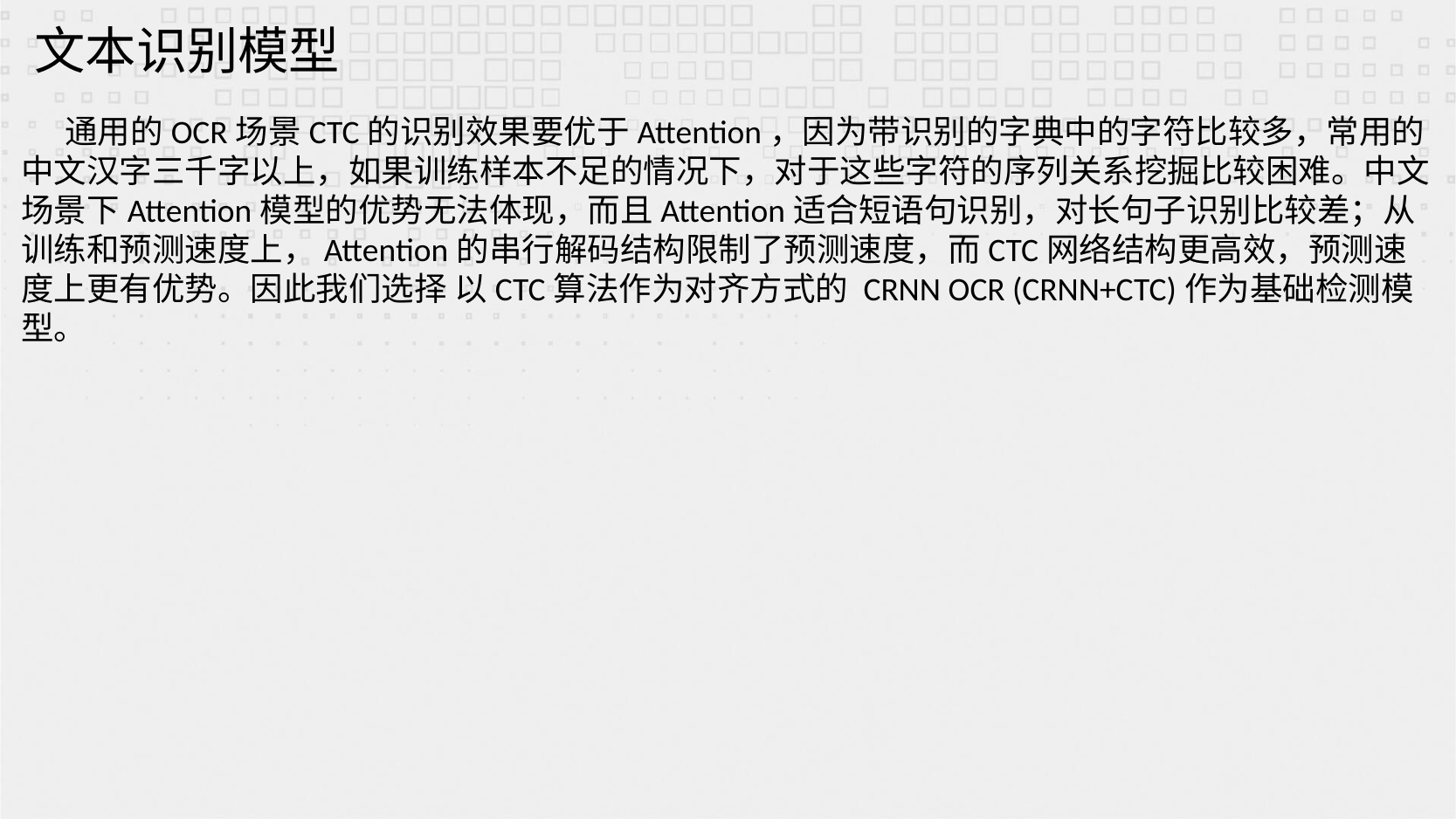

文本识别模型
通用的OCR场景CTC的识别效果要优于Attention，因为带识别的字典中的字符比较多，常用的中文汉字三千字以上，如果训练样本不足的情况下，对于这些字符的序列关系挖掘比较困难。中文场景下Attention模型的优势无法体现，而且Attention适合短语句识别，对长句子识别比较差；从训练和预测速度上，Attention的串行解码结构限制了预测速度，而CTC网络结构更高效，预测速度上更有优势。因此我们选择 以CTC算法作为对齐方式的 CRNN OCR (CRNN+CTC)作为基础检测模型。